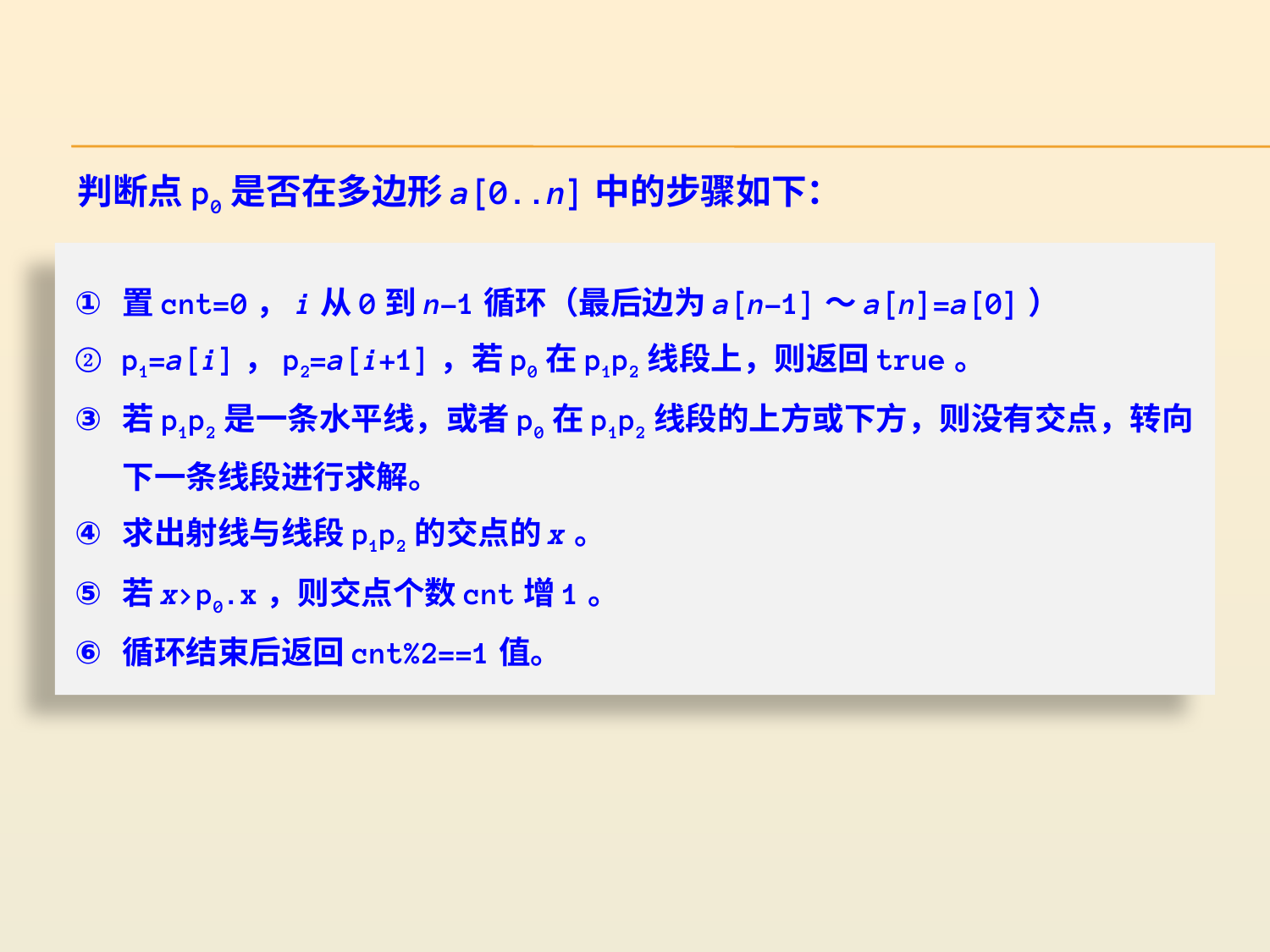

判断点p0是否在多边形a[0..n]中的步骤如下：
置cnt=0，i从0到n-1循环（最后边为a[n-1]～a[n]=a[0]）
p1=a[i]，p2=a[i+1]，若p0在p1p2线段上，则返回true。
若p1p2是一条水平线，或者p0在p1p2线段的上方或下方，则没有交点，转向下一条线段进行求解。
求出射线与线段p1p2的交点的x。
若x>p0.x，则交点个数cnt增1。
循环结束后返回cnt%2==1值。